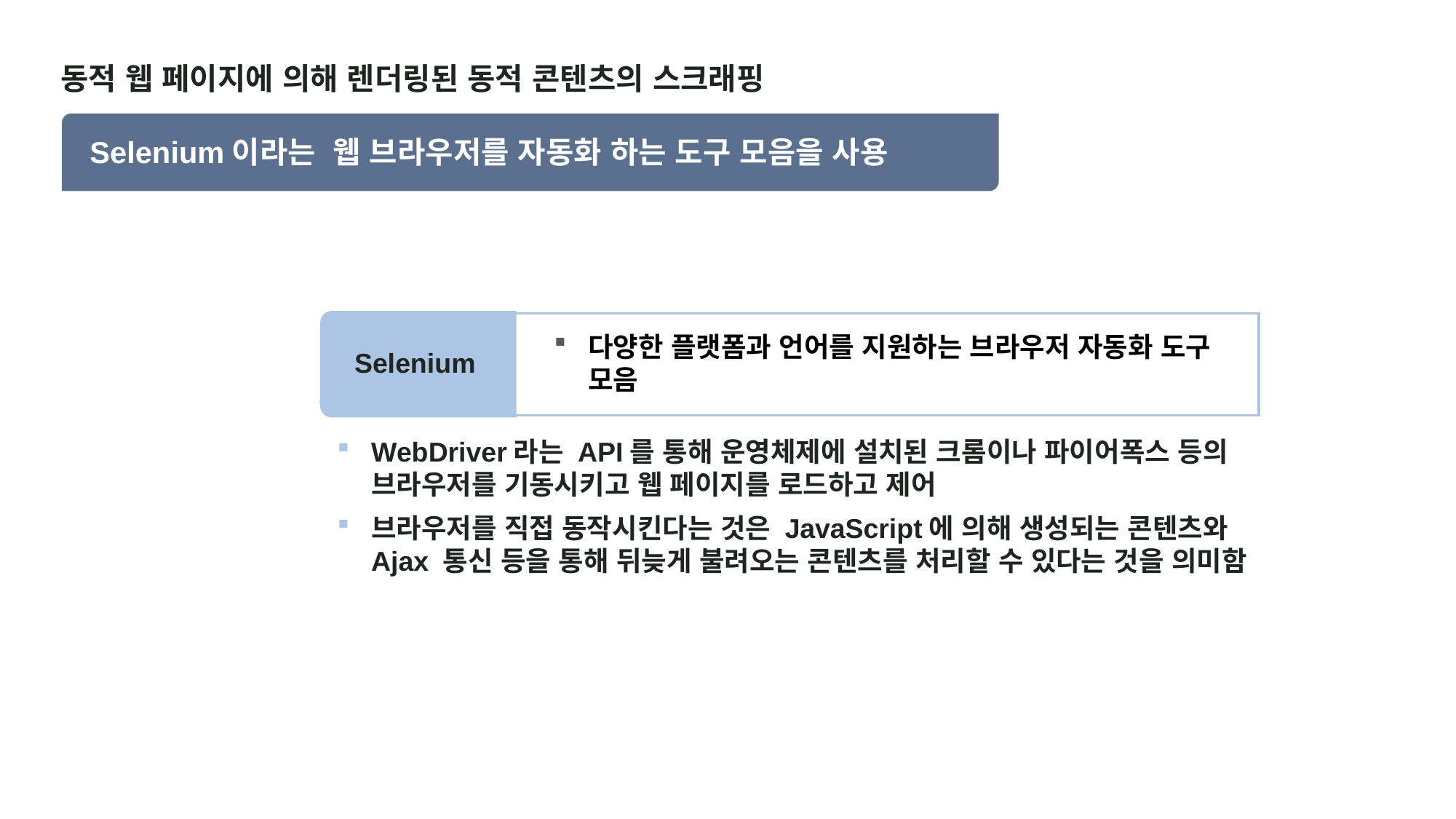

동적 웹 페이지에 의해 렌더링된 동적 콘텐츠의 스크래핑

Selenium이라는  웹 브라우저를 자동화 하는 도구 모음을 사용

다양한 플랫폼과 언어를 지원하는 브라우저 자동화 도구 모음
 Selenium
WebDriver라는 API를 통해 운영체제에 설치된 크롬이나 파이어폭스 등의 브라우저를 기동시키고 웹 페이지를 로드하고 제어
브라우저를 직접 동작시킨다는 것은 JavaScript에 의해 생성되는 콘텐츠와 Ajax 통신 등을 통해 뒤늦게 불려오는 콘텐츠를 처리할 수 있다는 것을 의미함